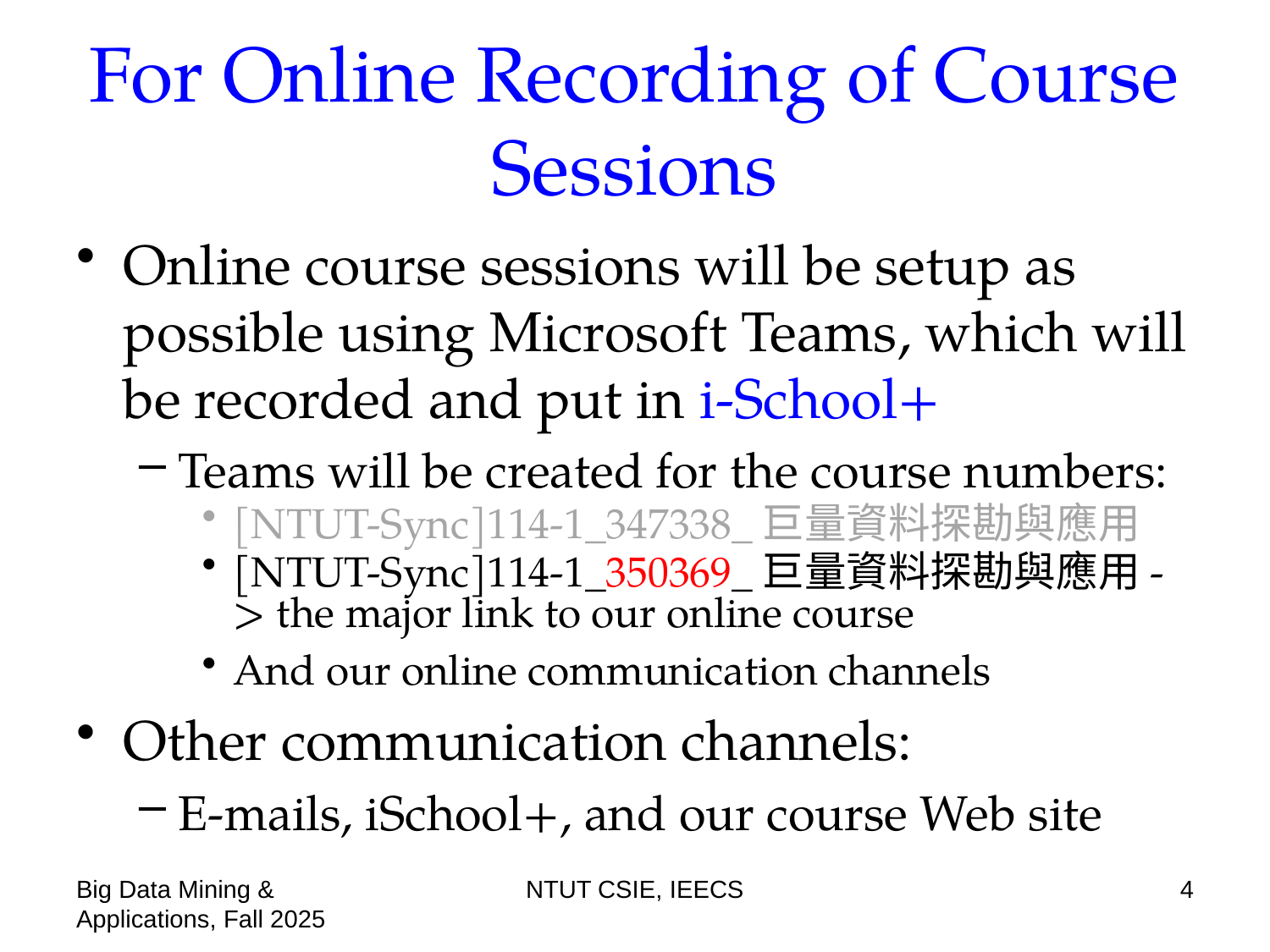

# For Online Recording of Course Sessions
Online course sessions will be setup as possible using Microsoft Teams, which will be recorded and put in i-School+
Teams will be created for the course numbers:
[NTUT-Sync]114-1_347338_巨量資料探勘與應用
[NTUT-Sync]114-1_350369_巨量資料探勘與應用-> the major link to our online course
And our online communication channels
Other communication channels:
E-mails, iSchool+, and our course Web site

Big Data Mining & Applications, Fall 2025
NTUT CSIE, IEECS
4